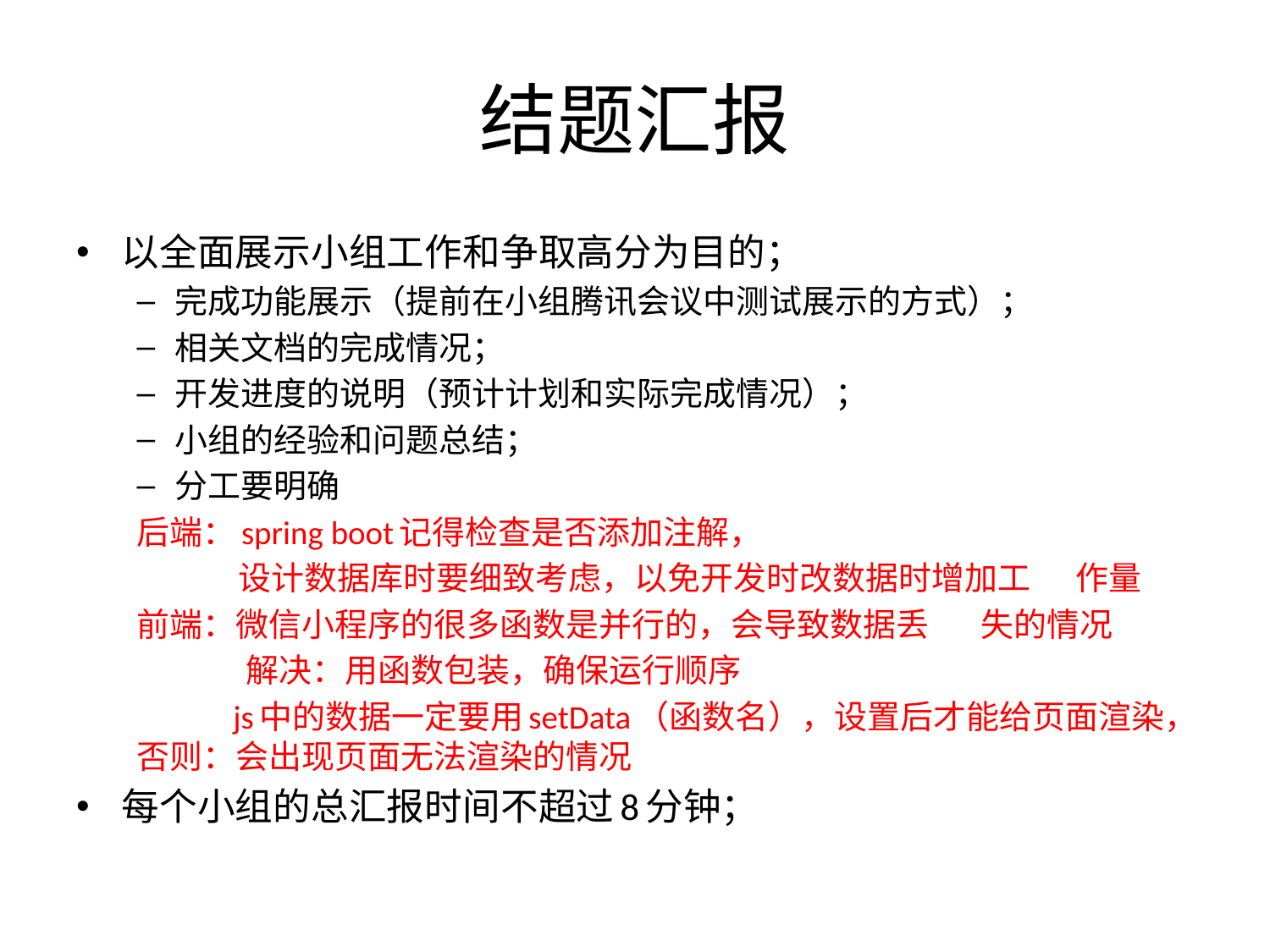

# 结题汇报
以全面展示小组工作和争取高分为目的；
完成功能展示（提前在小组腾讯会议中测试展示的方式）；
相关文档的完成情况；
开发进度的说明（预计计划和实际完成情况）；
小组的经验和问题总结；
分工要明确
后端：spring boot记得检查是否添加注解，
             设计数据库时要细致考虑，以免开发时改数据时增加工      作量
前端：微信小程序的很多函数是并行的，会导致数据丢       失的情况
              解决：用函数包装，确保运行顺序
             js中的数据一定要用setData（函数名），设置后才能给页面渲染，否则：会出现页面无法渲染的情况
每个小组的总汇报时间不超过8分钟；